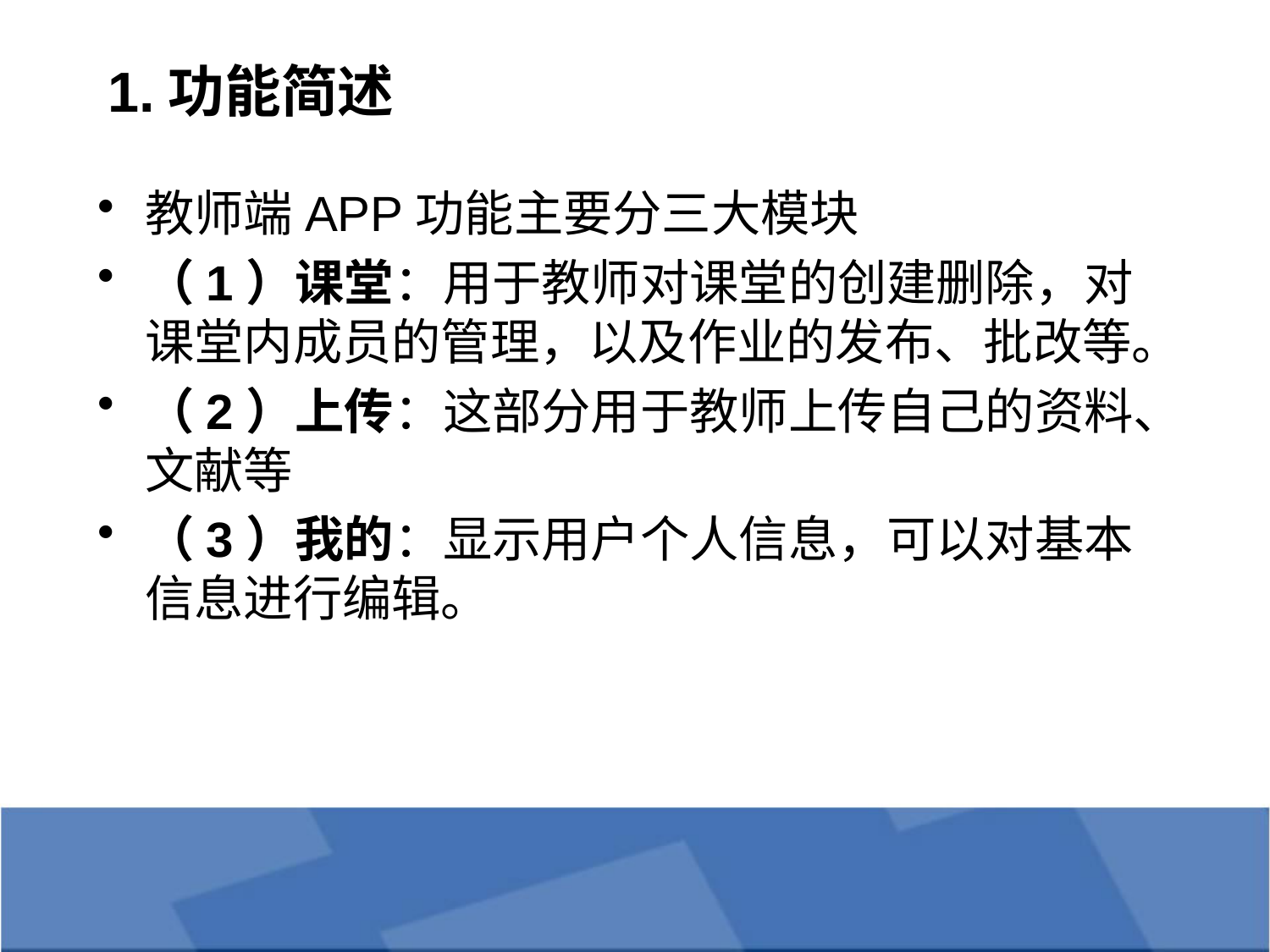

# 1.功能简述
教师端APP功能主要分三大模块
（1）课堂：用于教师对课堂的创建删除，对课堂内成员的管理，以及作业的发布、批改等。
（2）上传：这部分用于教师上传自己的资料、文献等
（3）我的：显示用户个人信息，可以对基本信息进行编辑。